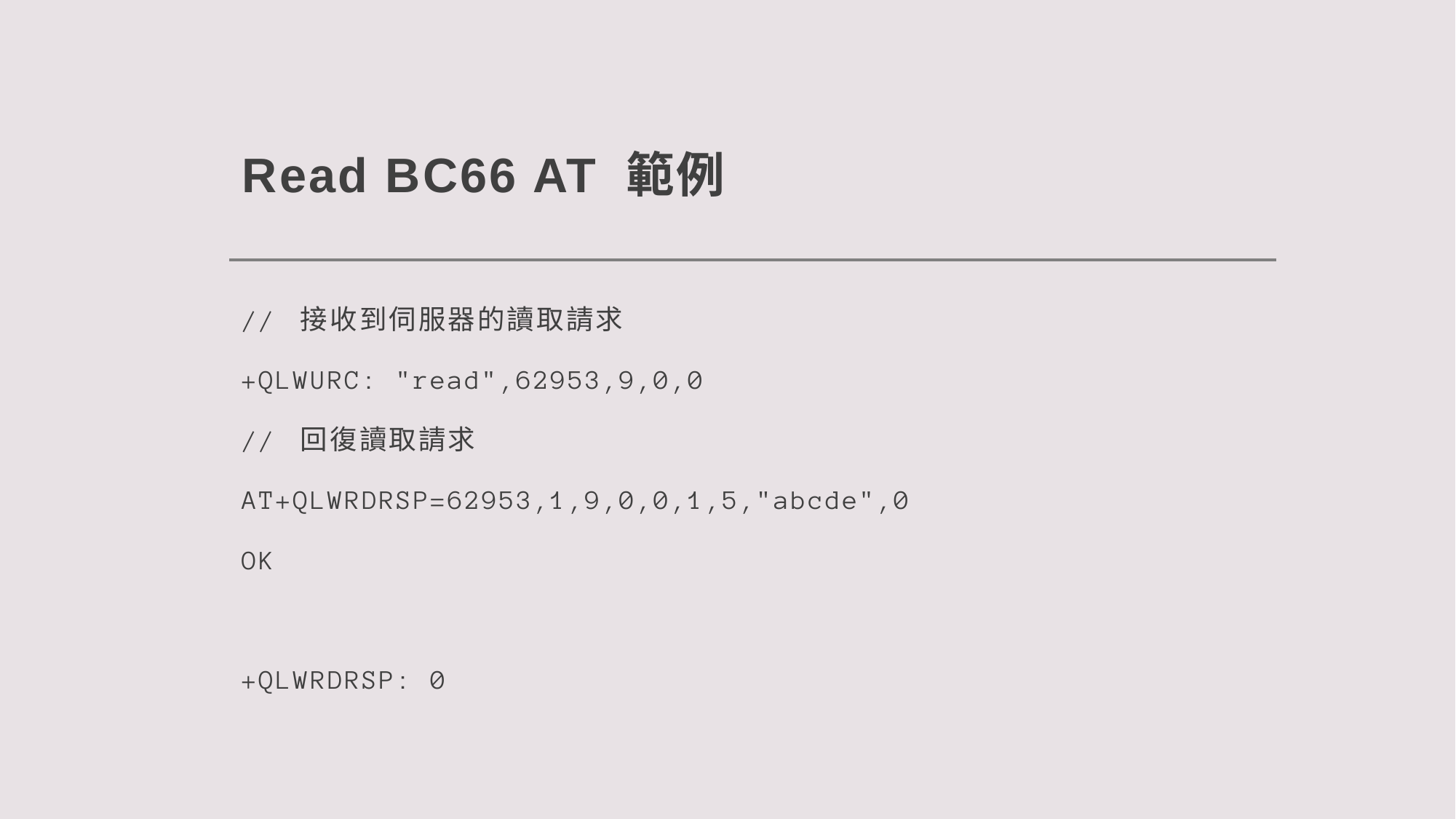

# Read BC66 AT 範例
// 接收到伺服器的讀取請求
+QLWURC: "read",62953,9,0,0
// 回復讀取請求
AT+QLWRDRSP=62953,1,9,0,0,1,5,"abcde",0
OK

+QLWRDRSP: 0